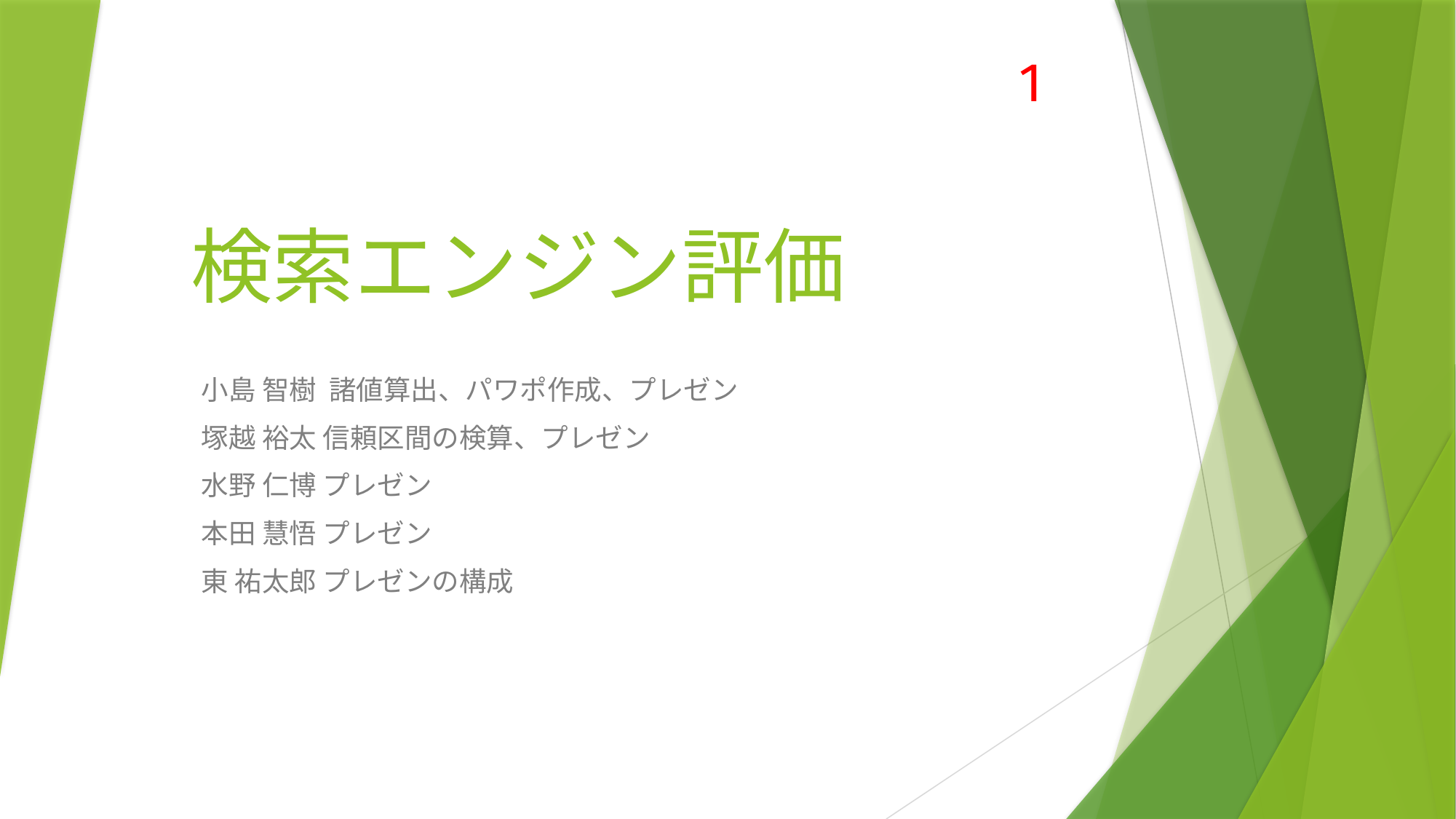

1
# 検索エンジン評価
小島 智樹  諸値算出、パワポ作成、プレゼン
塚越 裕太 信頼区間の検算、プレゼン
水野 仁博 プレゼン
本田 慧悟 プレゼン
東 祐太郎 プレゼンの構成